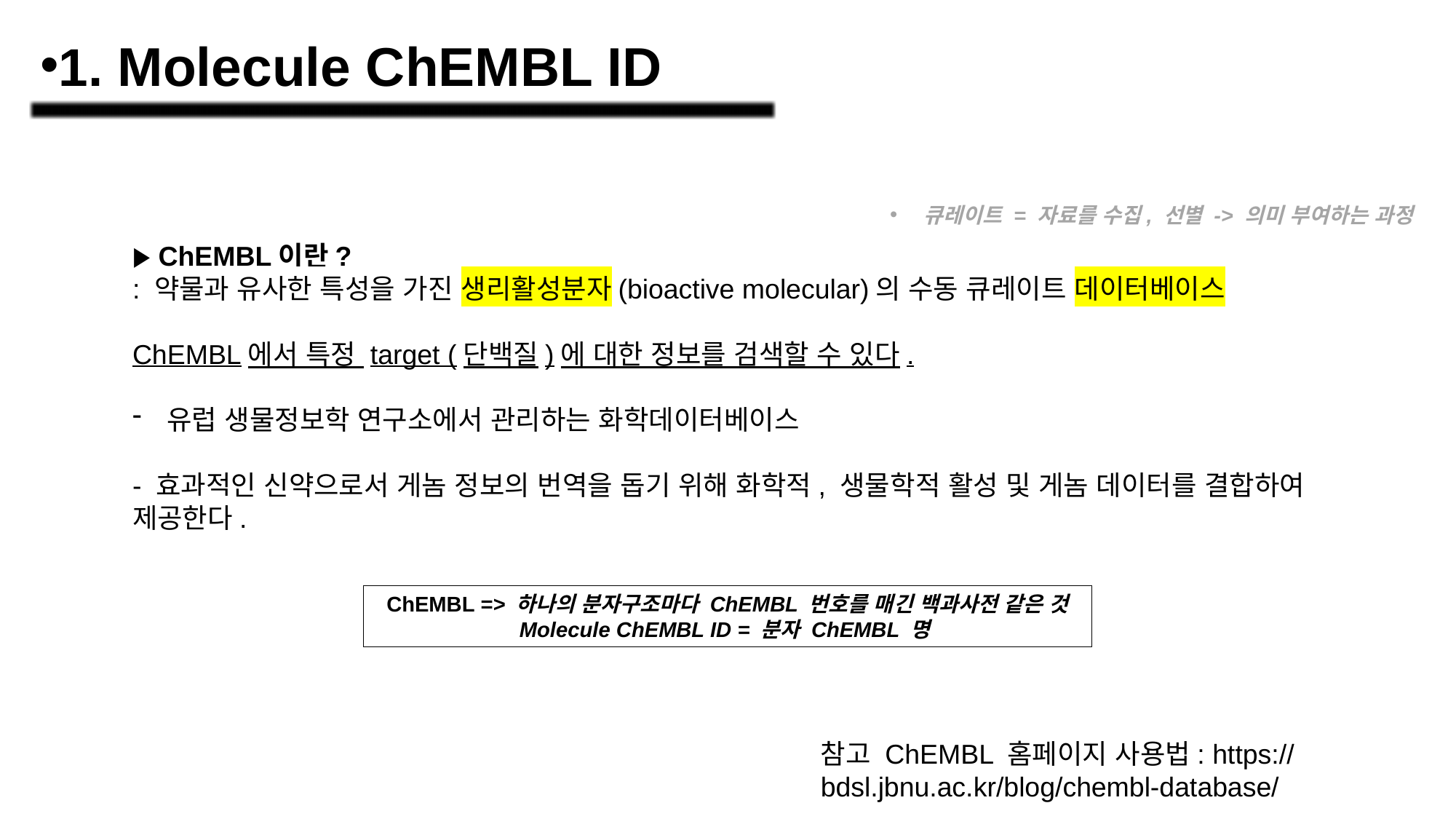

1. Molecule ChEMBL ID

큐레이트 = 자료를 수집, 선별 -> 의미 부여하는 과정
▶ ChEMBL이란?
: 약물과 유사한 특성을 가진 생리활성분자(bioactive molecular)의 수동 큐레이트 데이터베이스

ChEMBL에서 특정 target (단백질)에 대한 정보를 검색할 수 있다.

유럽 생물정보학 연구소에서 관리하는 화학데이터베이스

- 효과적인 신약으로서 게놈 정보의 번역을 돕기 위해 화학적, 생물학적 활성 및 게놈 데이터를 결합하여 제공한다.
ChEMBL => 하나의 분자구조마다 ChEMBL 번호를 매긴 백과사전 같은 것
Molecule ChEMBL ID = 분자 ChEMBL 명
참고 ChEMBL 홈페이지 사용법: https://bdsl.jbnu.ac.kr/blog/chembl-database/